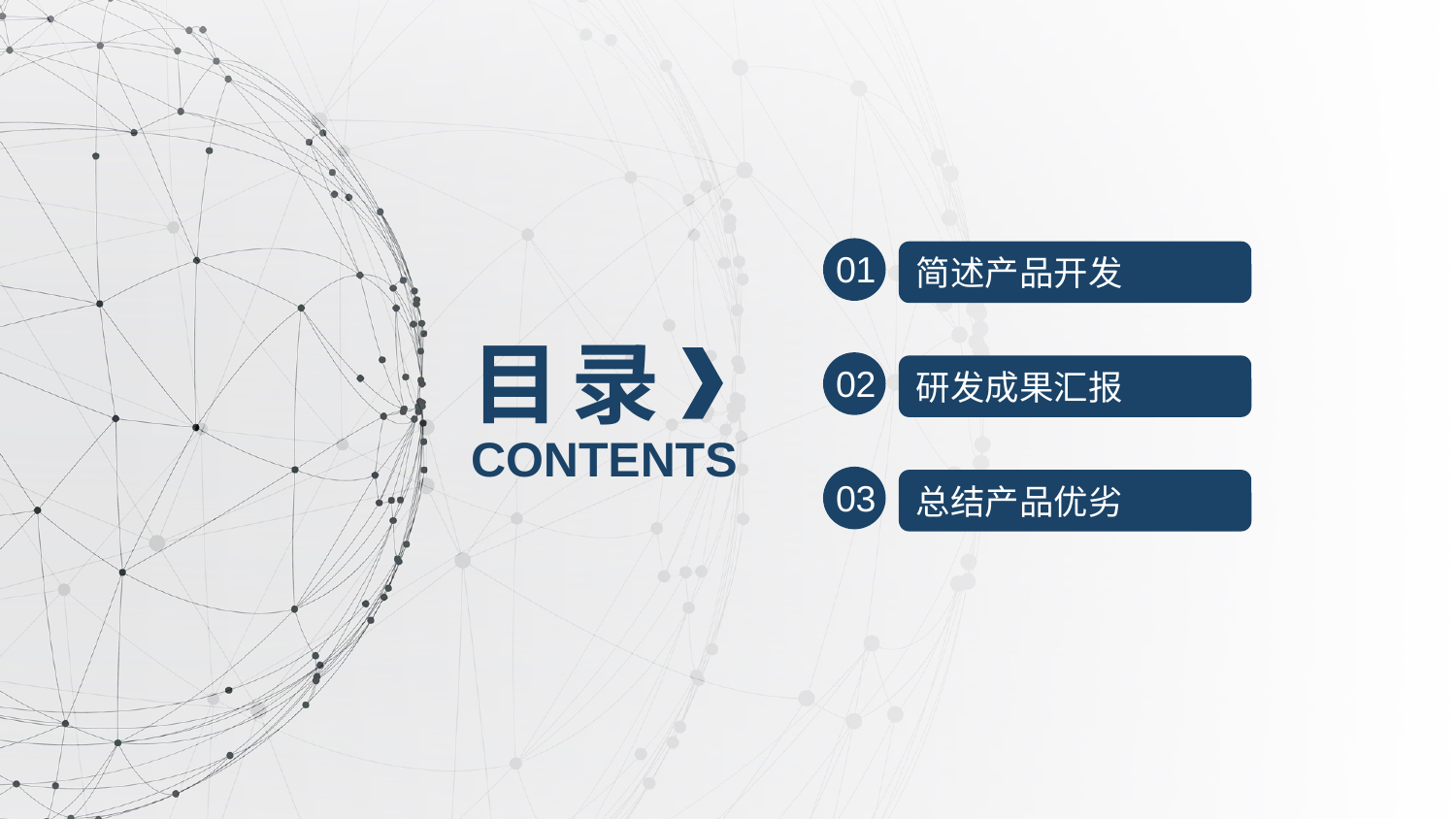

01
简述产品开发
目 录

02
研发成果汇报
CONTENTS

03
总结产品优劣